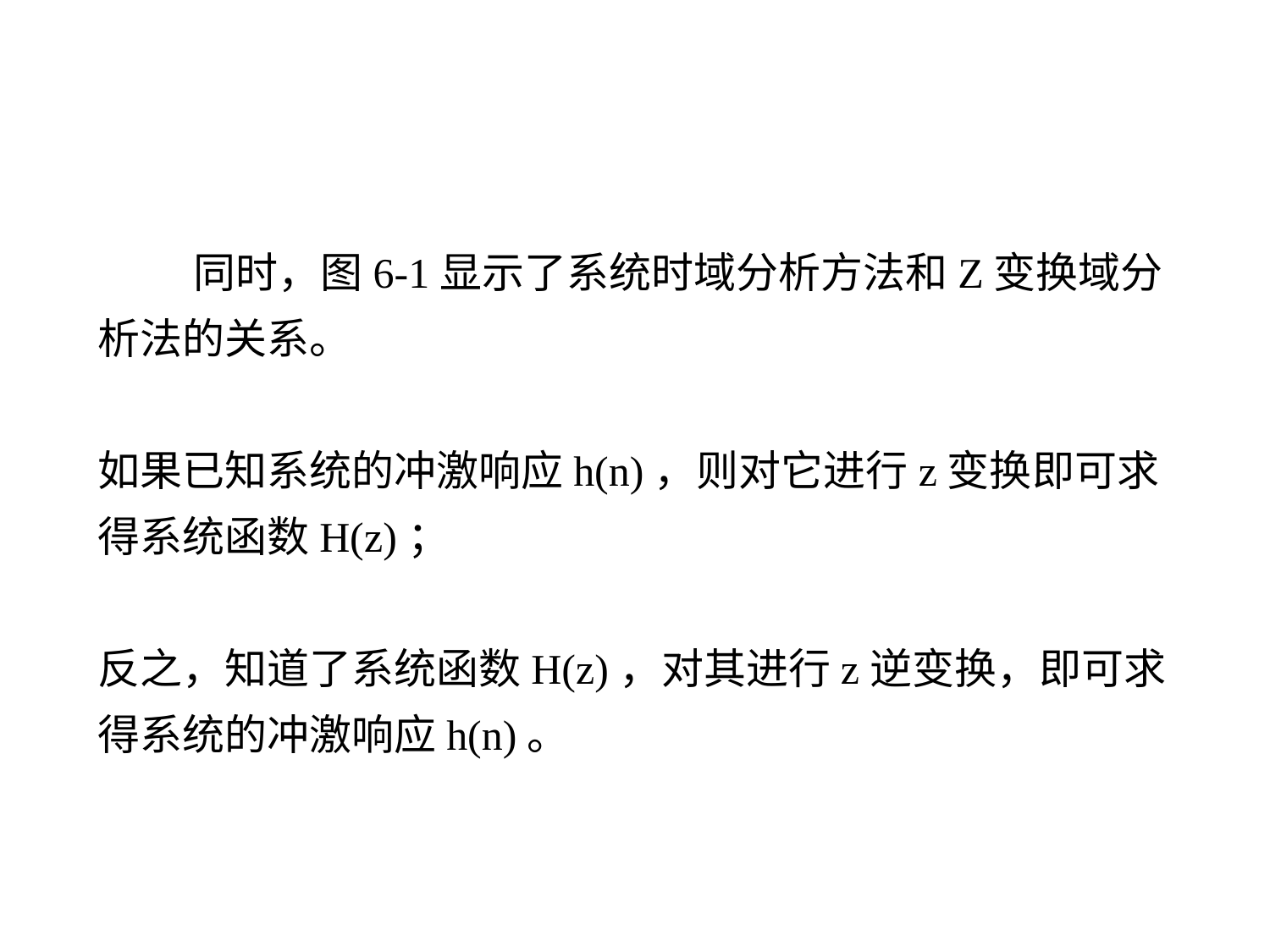

# 同时，图6-1显示了系统时域分析方法和Z变换域分析法的关系。 如果已知系统的冲激响应h(n)，则对它进行z变换即可求得系统函数H(z)； 反之，知道了系统函数H(z)，对其进行z逆变换，即可求得系统的冲激响应h(n)。